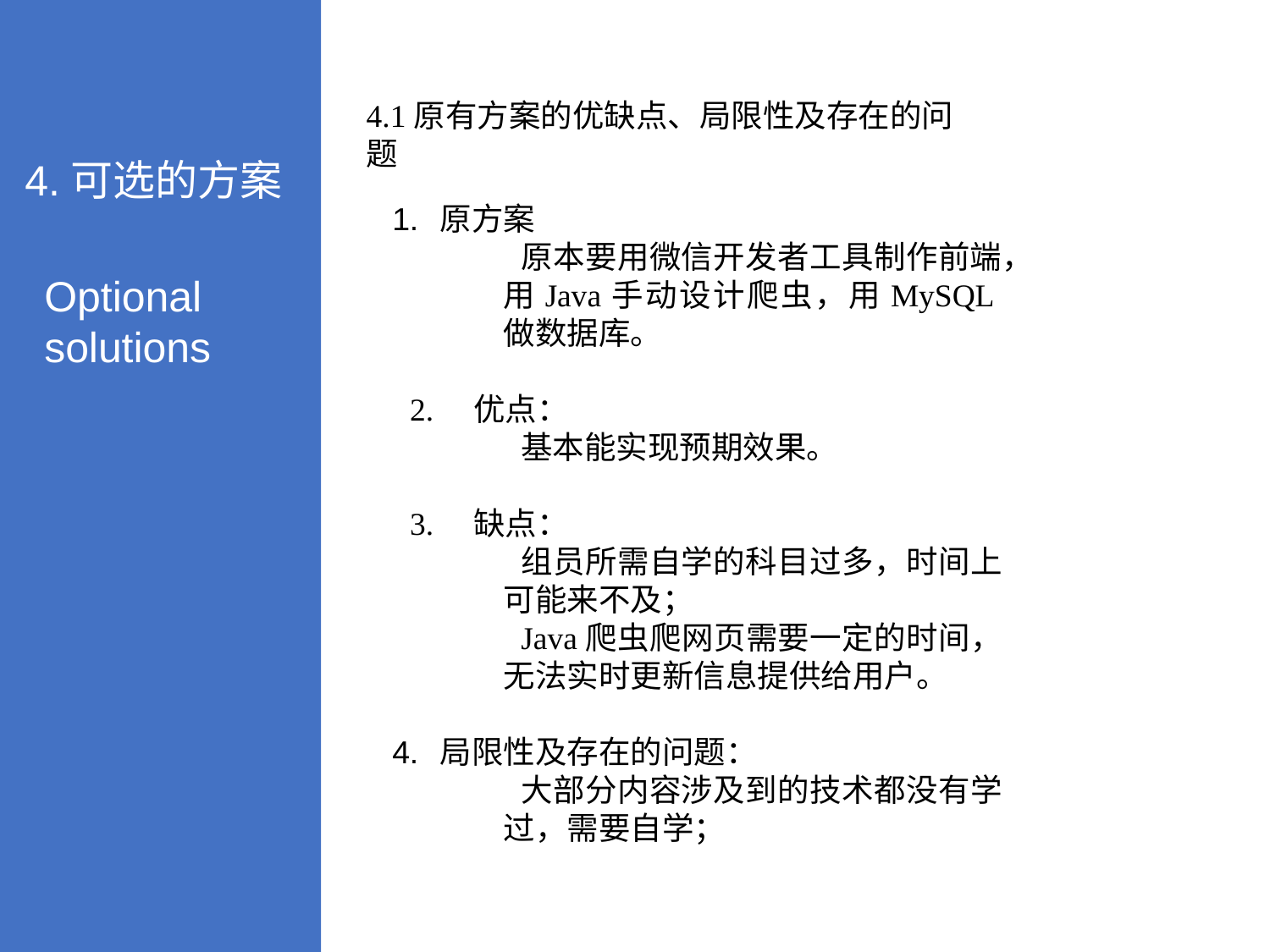

4.可选的方案
Optional solutions
4.1原有方案的优缺点、局限性及存在的问题
原方案
原本要用微信开发者工具制作前端，用Java手动设计爬虫，用MySQL做数据库。

2.    优点：
基本能实现预期效果。

3.    缺点：
组员所需自学的科目过多，时间上可能来不及；
Java爬虫爬网页需要一定的时间，无法实时更新信息提供给用户。

局限性及存在的问题：
大部分内容涉及到的技术都没有学过，需要自学；